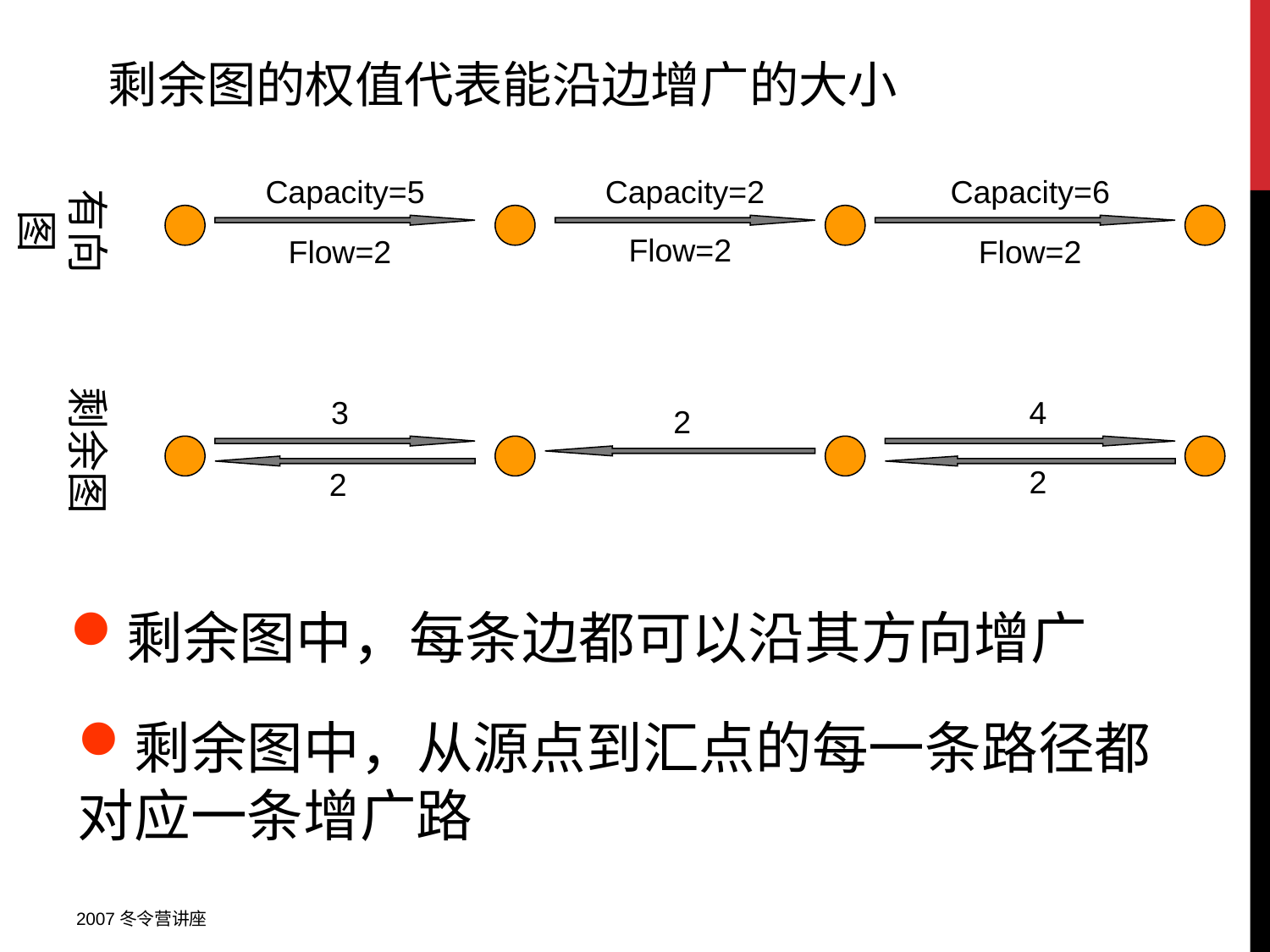

剩余图的权值代表能沿边增广的大小
有向图
Capacity=5
Capacity=2
Capacity=6

Flow=2
Flow=2
Flow=2
剩余图
3
4
2

2
2
剩余图中，每条边都可以沿其方向增广

剩余图中，从源点到汇点的每一条路径都对应一条增广路
2007冬令营讲座